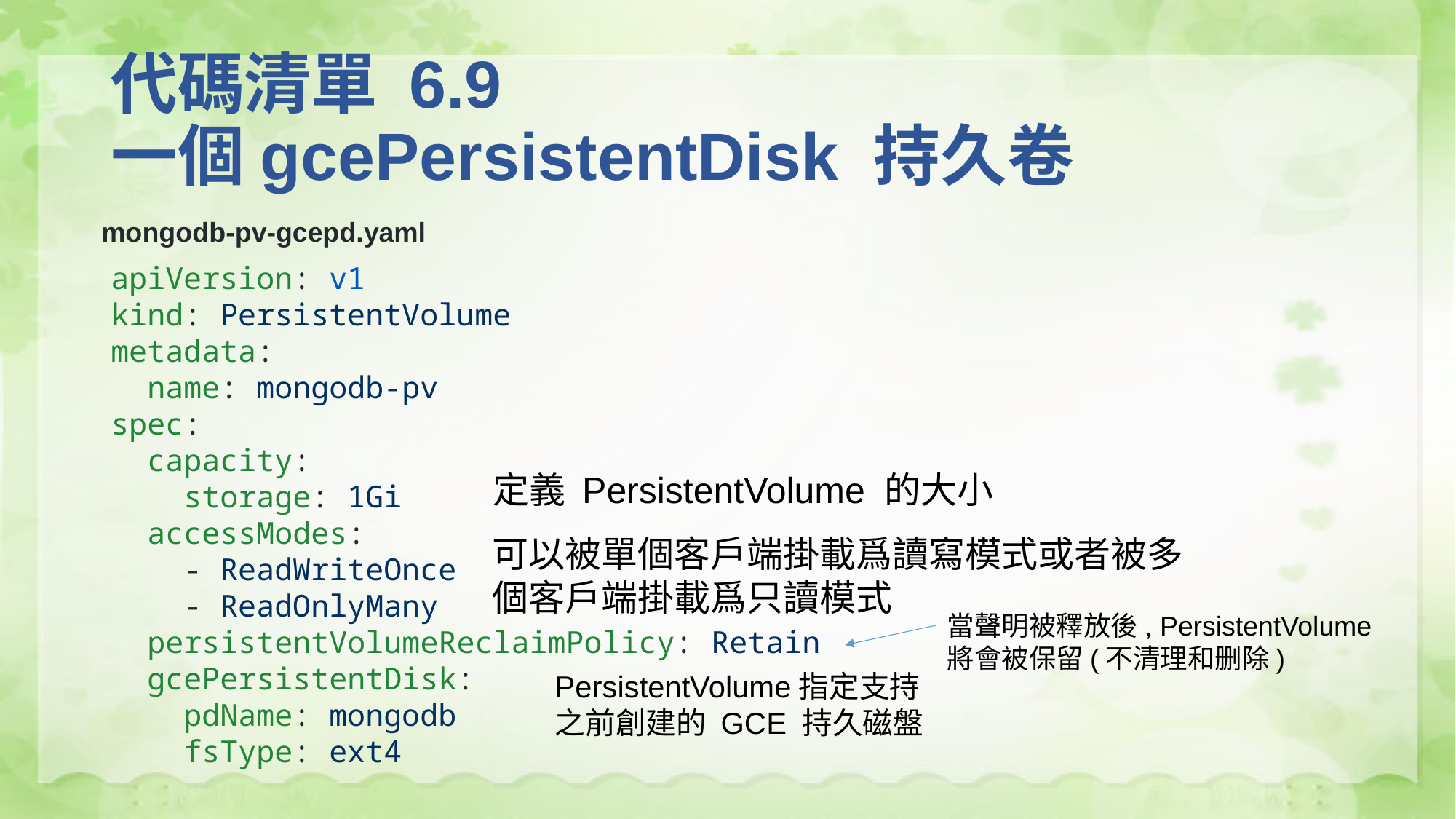

# 代碼清單 6.9 一個gcePersistentDisk 持久卷
mongodb-pv-gcepd.yaml
apiVersion: v1
kind: PersistentVolume
metadata:
  name: mongodb-pv
spec:
  capacity:
    storage: 1Gi
  accessModes:
    - ReadWriteOnce
    - ReadOnlyMany
  persistentVolumeReclaimPolicy: Retain
  gcePersistentDisk:
    pdName: mongodb
    fsType: ext4
定義 PersistentVolume 的大小
可以被單個客戶端掛載爲讀寫模式或者被多個客戶端掛載爲只讀模式
當聲明被釋放後, PersistentVolume將會被保留(不清理和删除)
PersistentVolume指定支持
之前創建的 GCE 持久磁盤